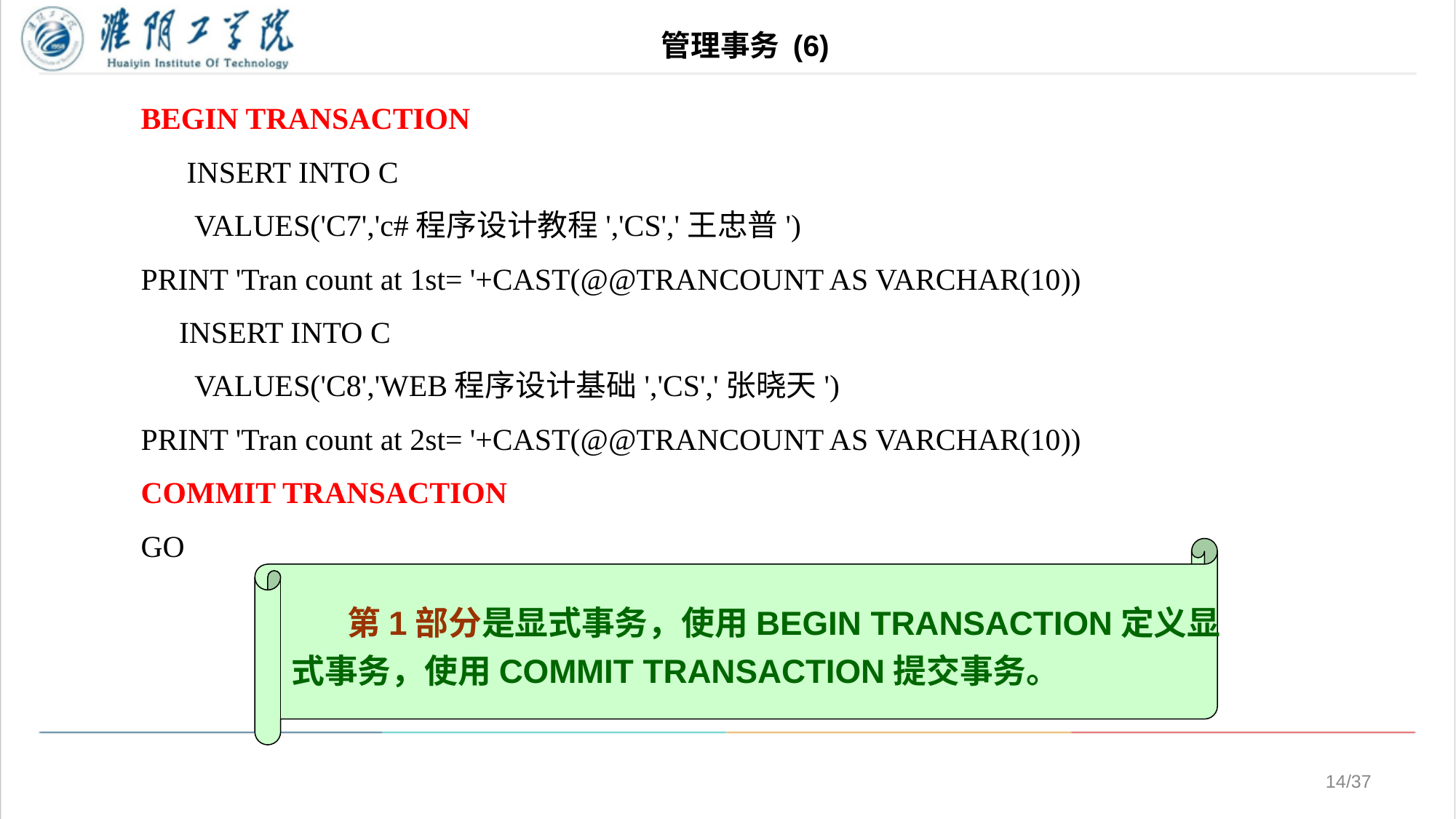

# 管理事务 (6)
BEGIN TRANSACTION
      INSERT INTO C
       VALUES('C7','c#程序设计教程','CS','王忠普')
PRINT 'Tran count at 1st= '+CAST(@@TRANCOUNT AS VARCHAR(10))
     INSERT INTO C
       VALUES('C8','WEB程序设计基础','CS','张晓天')
PRINT 'Tran count at 2st= '+CAST(@@TRANCOUNT AS VARCHAR(10))
COMMIT TRANSACTION
GO
        第1部分是显式事务，使用BEGIN TRANSACTION定义显
式事务，使用COMMIT TRANSACTION提交事务。

14/37